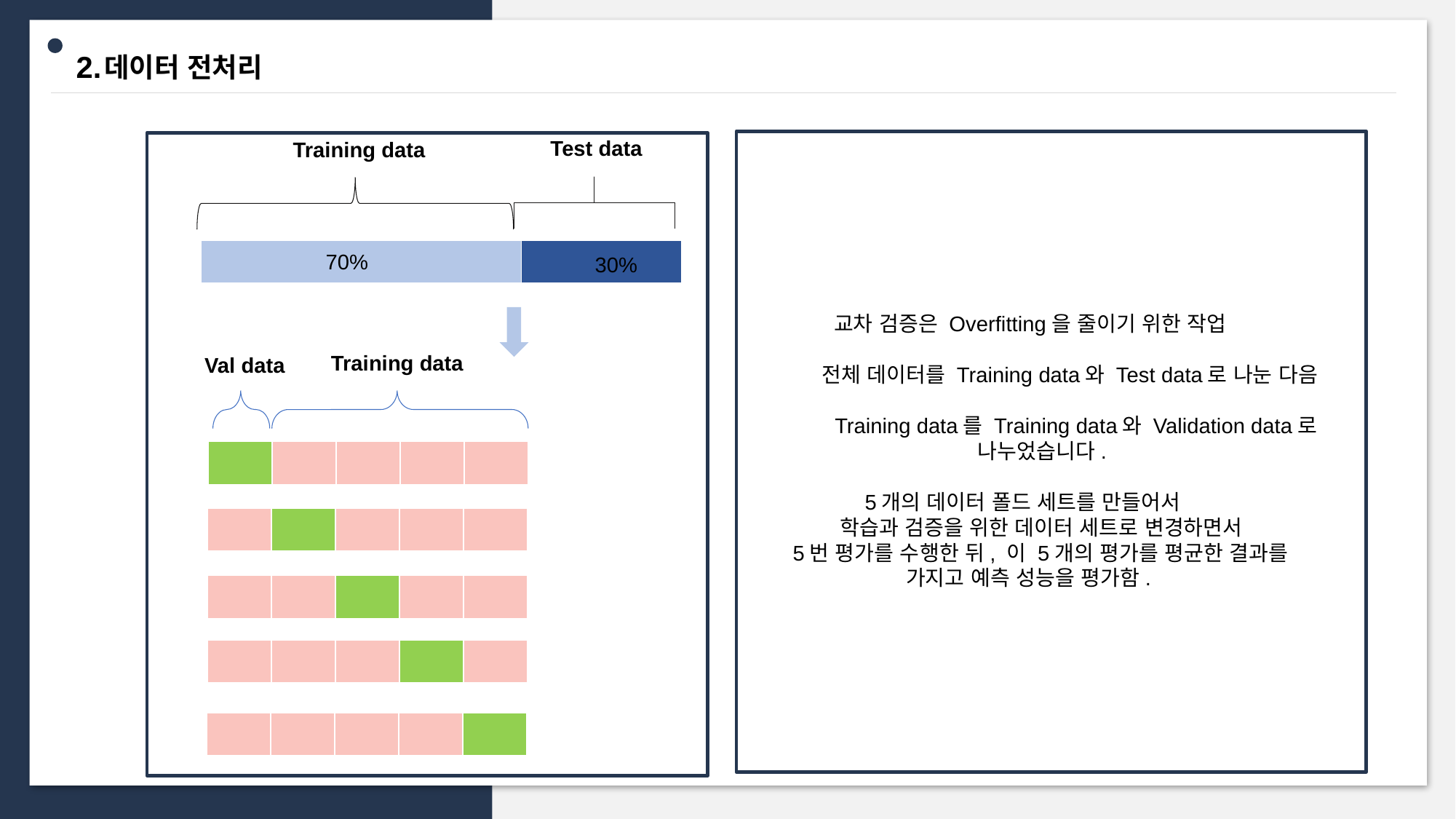

2.

데이터 전처리

Test data
Training data

|  |  |
| --- | --- |
70%
30%

      교차 검증은 Overfitting을 줄이기 위한 작업

    전체 데이터를 Training data와 Test data로 나눈 다음
       Training data를 Training data와 Validation data로
                              나누었습니다.

            5개의 데이터 폴드 세트를 만들어서
       학습과 검증을 위한 데이터 세트로 변경하면서
5번 평가를 수행한 뒤, 이 5개의 평가를 평균한 결과를
                  가지고 예측 성능을 평가함.

Training data
Val data

|  |  |  |  |  |
| --- | --- | --- | --- | --- |
|  |  |  |  |  |
| --- | --- | --- | --- | --- |
|  |  |  |  |  |
| --- | --- | --- | --- | --- |
|  |  |  |  |  |
| --- | --- | --- | --- | --- |
|  |  |  |  |  |
| --- | --- | --- | --- | --- |